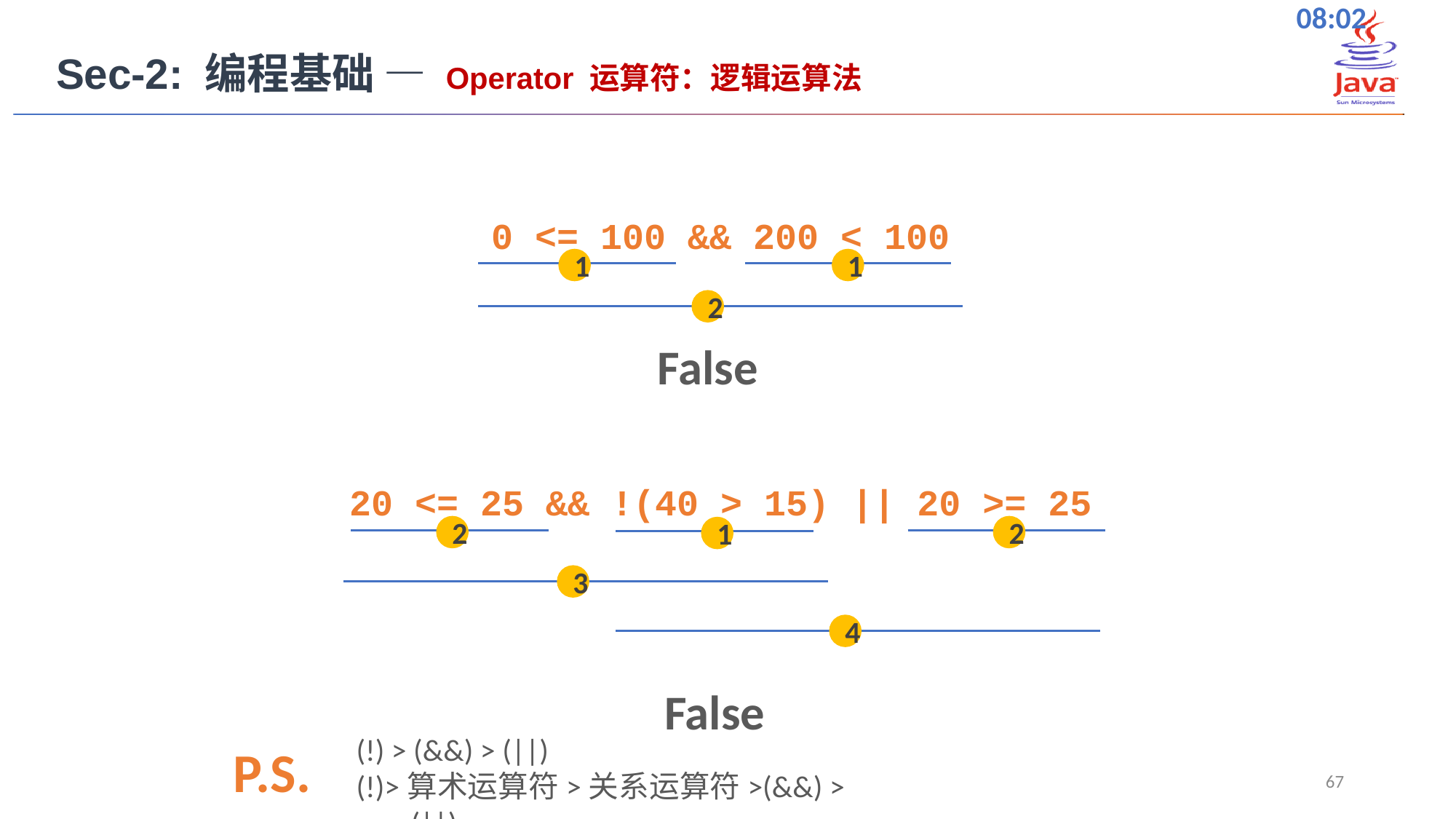

Sec-2: 编程基础 — Operator 运算符：逻辑运算法
0 <= 100 && 200 < 100
1
1
2
False
20 <= 25 && !(40 > 15) || 20 >= 25
2
2
1
3
4
False
(!) > (&&) > (||)
(!)>算术运算符>关系运算符>(&&) > (||)
P.S.
67